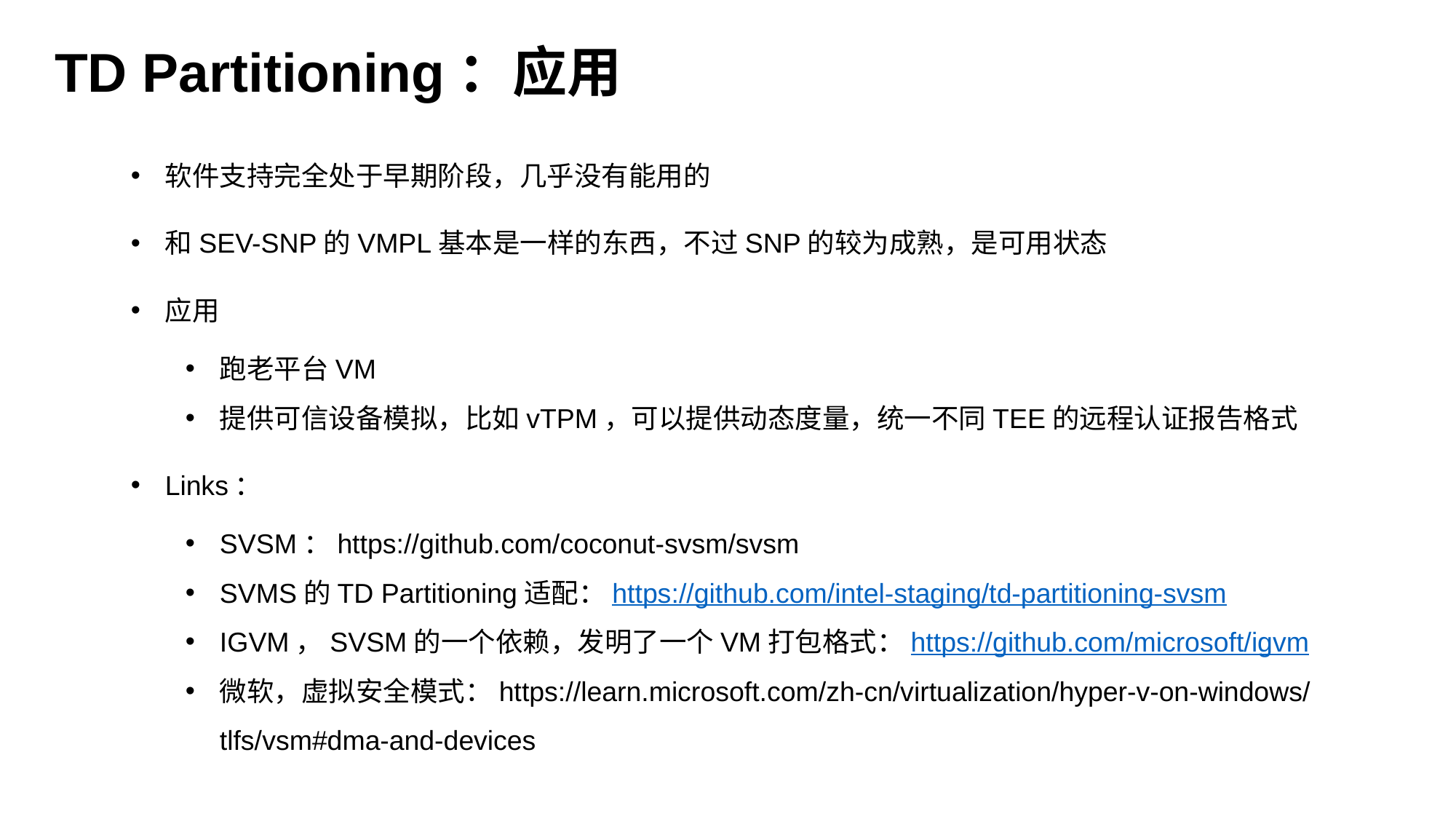

TD Partitioning：应用
软件支持完全处于早期阶段，几乎没有能用的
和SEV-SNP的VMPL基本是一样的东西，不过SNP的较为成熟，是可用状态
应用
跑老平台VM
提供可信设备模拟，比如vTPM，可以提供动态度量，统一不同TEE的远程认证报告格式
Links：
SVSM：https://github.com/coconut-svsm/svsm
SVMS的TD Partitioning适配：https://github.com/intel-staging/td-partitioning-svsm
IGVM，SVSM的一个依赖，发明了一个VM打包格式：https://github.com/microsoft/igvm
微软，虚拟安全模式：https://learn.microsoft.com/zh-cn/virtualization/hyper-v-on-windows/tlfs/vsm#dma-and-devices